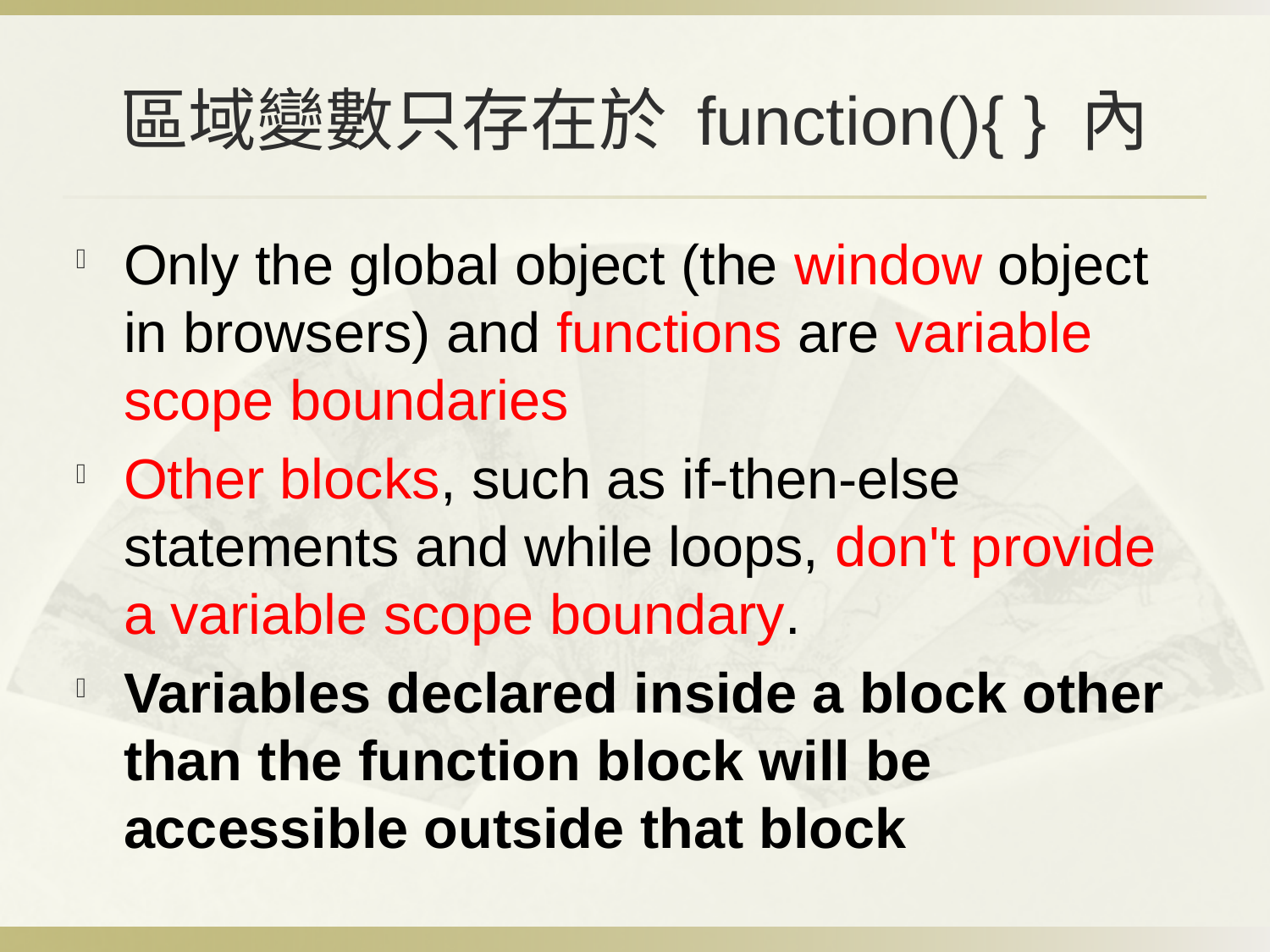

# 區域變數只存在於 function(){ } 內
Only the global object (the window object in browsers) and functions are variable scope boundaries
Other blocks, such as if-then-else statements and while loops, don't provide a variable scope boundary.
Variables declared inside a block other than the function block will be accessible outside that block